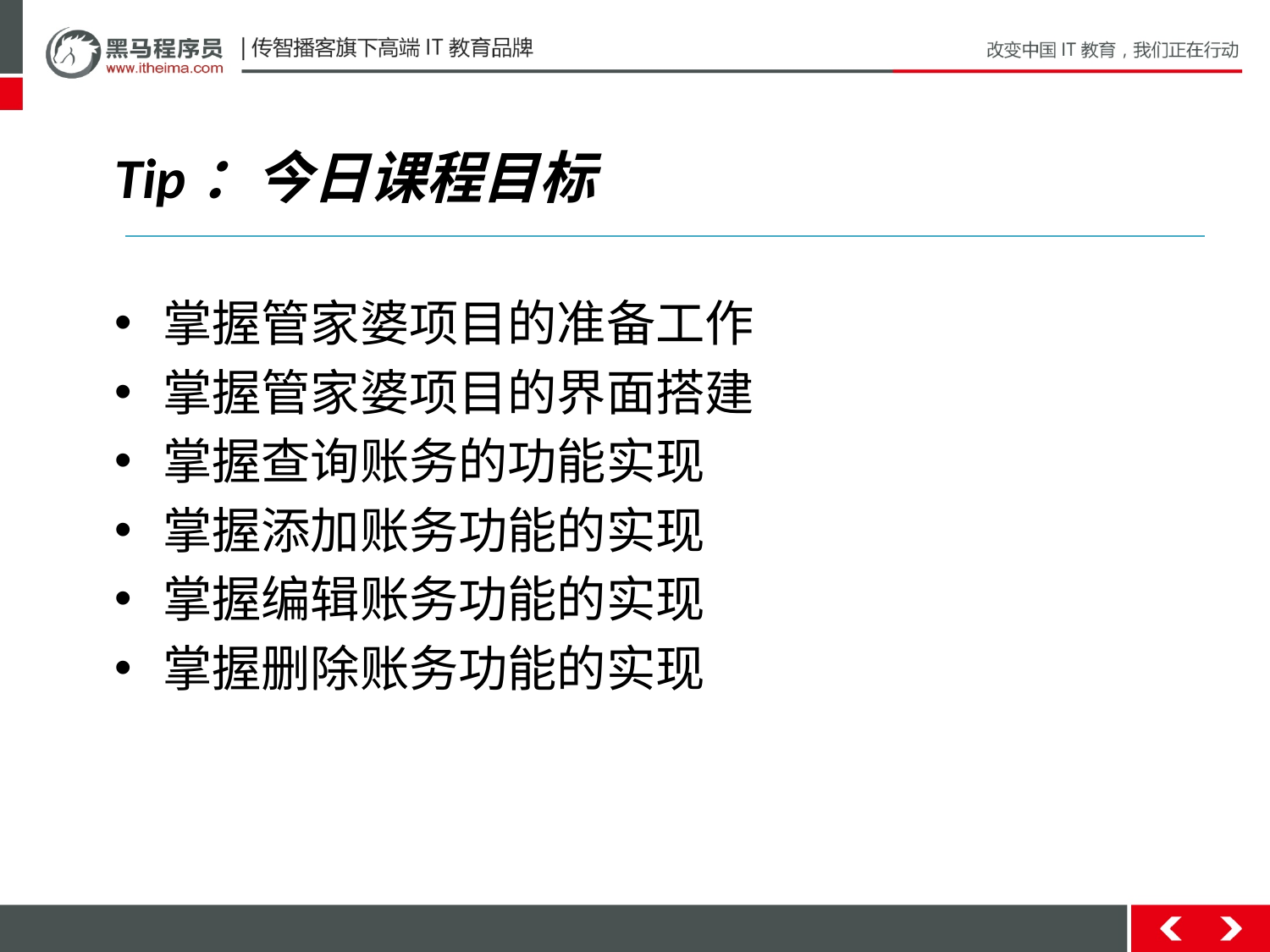

Tip：今日课程目标
掌握管家婆项目的准备工作
掌握管家婆项目的界面搭建
掌握查询账务的功能实现
掌握添加账务功能的实现
掌握编辑账务功能的实现
掌握删除账务功能的实现